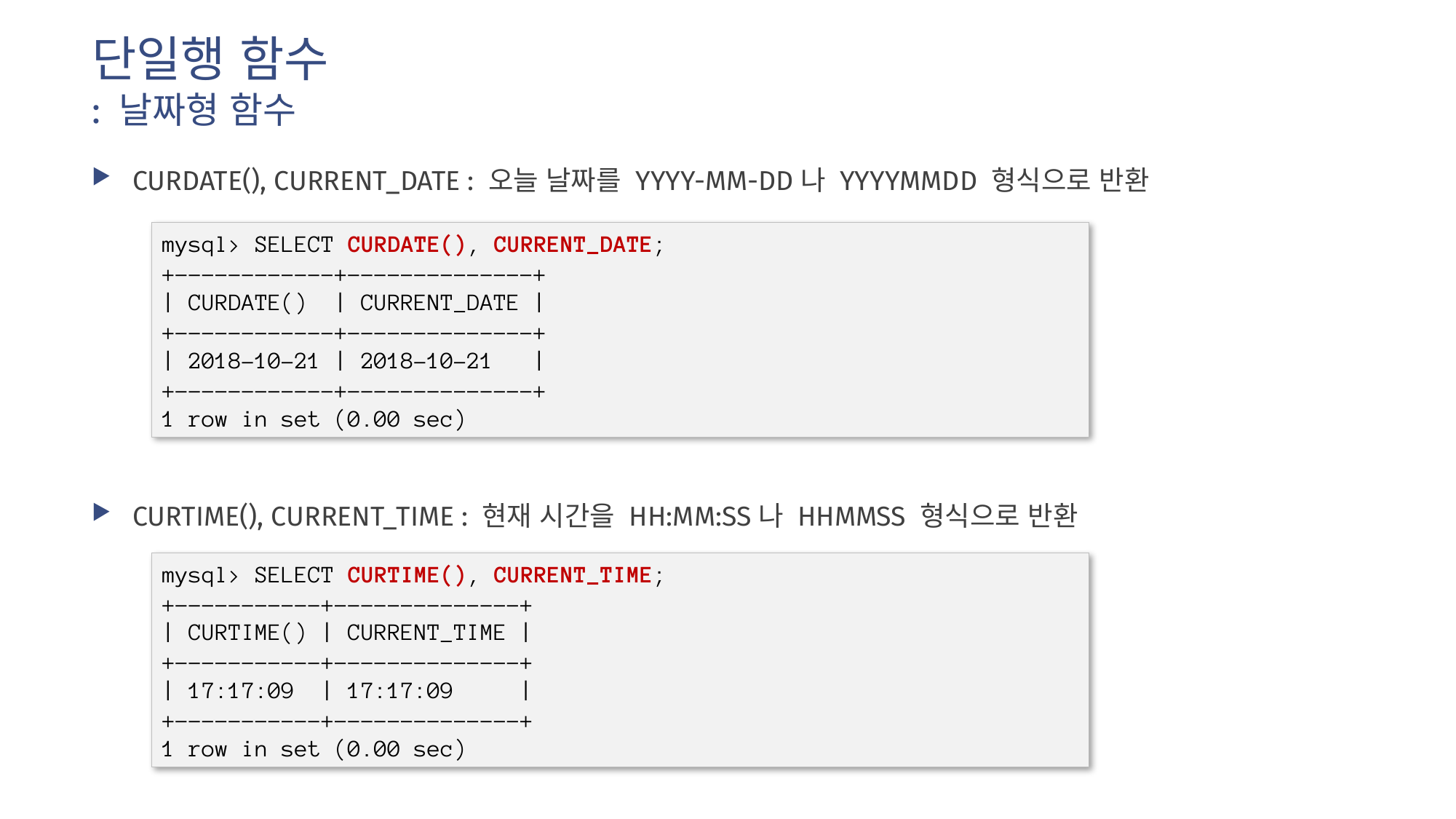

# 단일행 함수 : 날짜형 함수
CURDATE(), CURRENT_DATE : 오늘 날짜를 YYYY-MM-DD나 YYYYMMDD 형식으로 반환

CURTIME(), CURRENT_TIME : 현재 시간을 HH:MM:SS나 HHMMSS 형식으로 반환
mysql> SELECT CURDATE(), CURRENT_DATE;
+------------+--------------+
| CURDATE()  | CURRENT_DATE |
+------------+--------------+
| 2018-10-21 | 2018-10-21   |
+------------+--------------+
1 row in set (0.00 sec)
mysql> SELECT CURTIME(), CURRENT_TIME;
+-----------+--------------+
| CURTIME() | CURRENT_TIME |
+-----------+--------------+
| 17:17:09  | 17:17:09     |
+-----------+--------------+
1 row in set (0.00 sec)